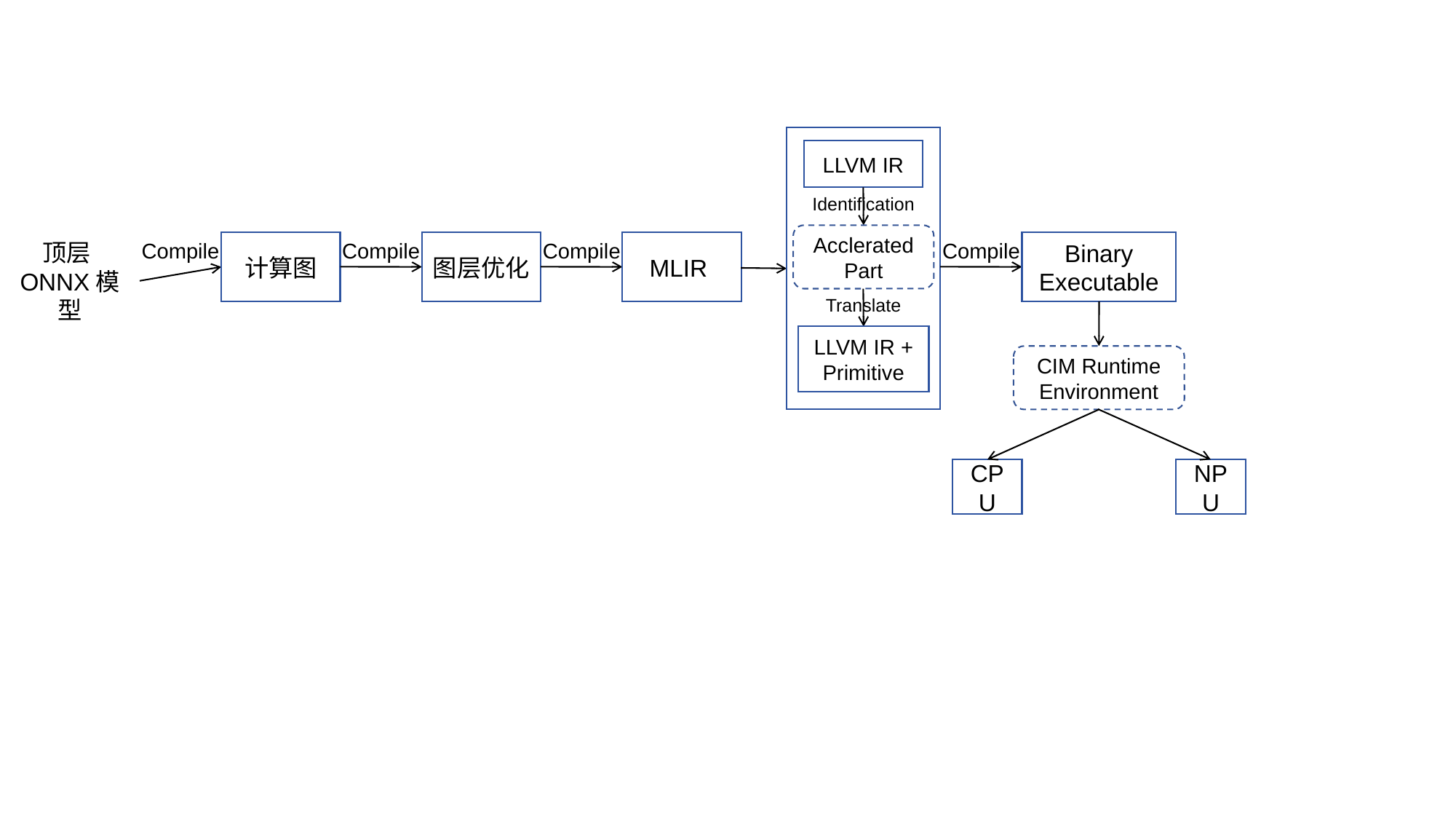

LLVM IR
Identification
Acclerated Part
顶层ONNX模型
Compile
计算图
Compile
图层优化
Compile
MLIR
Compile
Binary Executable
Translate
LLVM IR + Primitive
CIM Runtime Environment
CPU
NPU